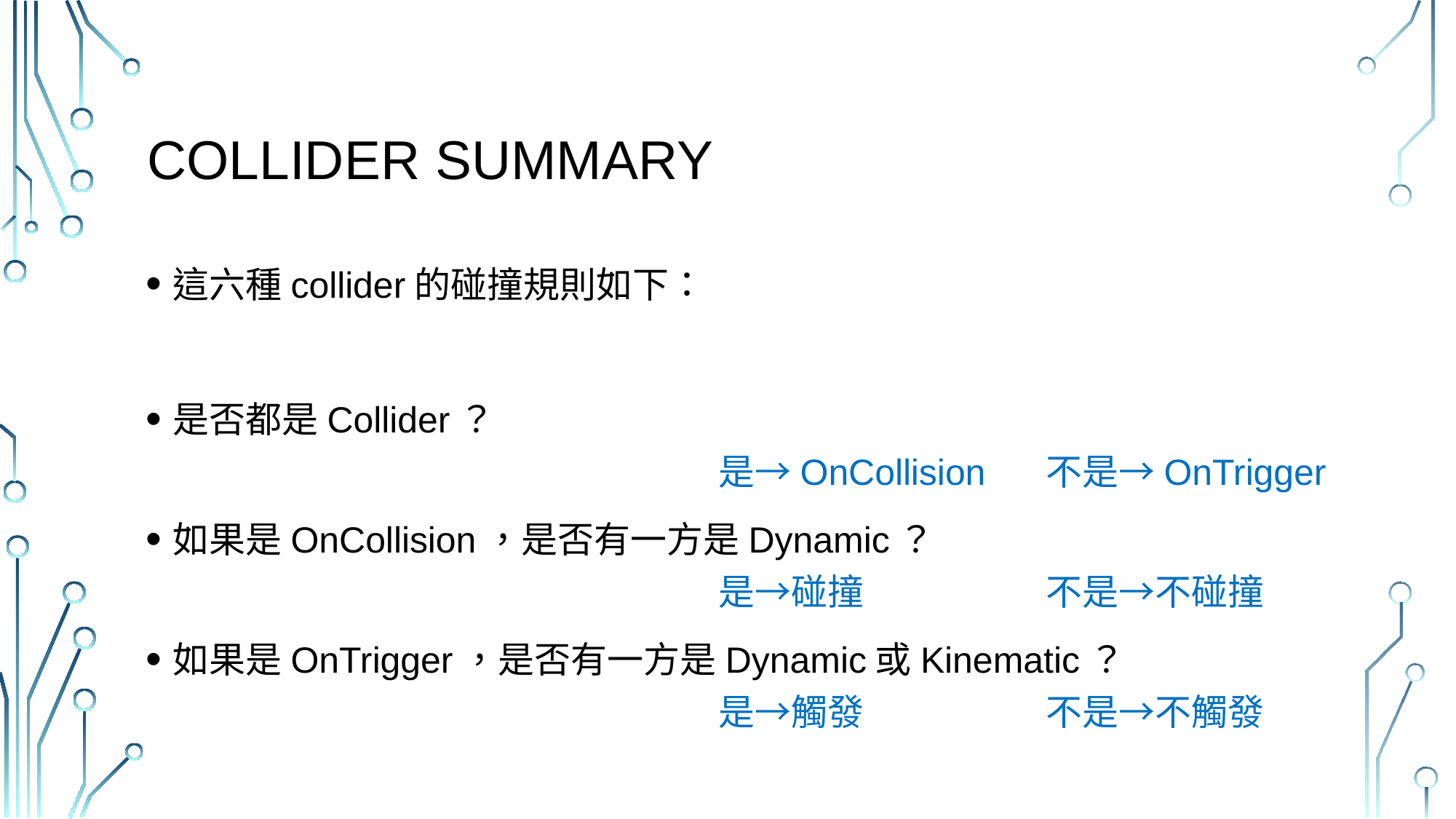

# Collider summary
這六種collider的碰撞規則如下：

是否都是Collider？
					是→OnCollision	不是→OnTrigger
如果是OnCollision，是否有一方是Dynamic？
					是→碰撞		不是→不碰撞
如果是OnTrigger，是否有一方是Dynamic或Kinematic？
					是→觸發		不是→不觸發